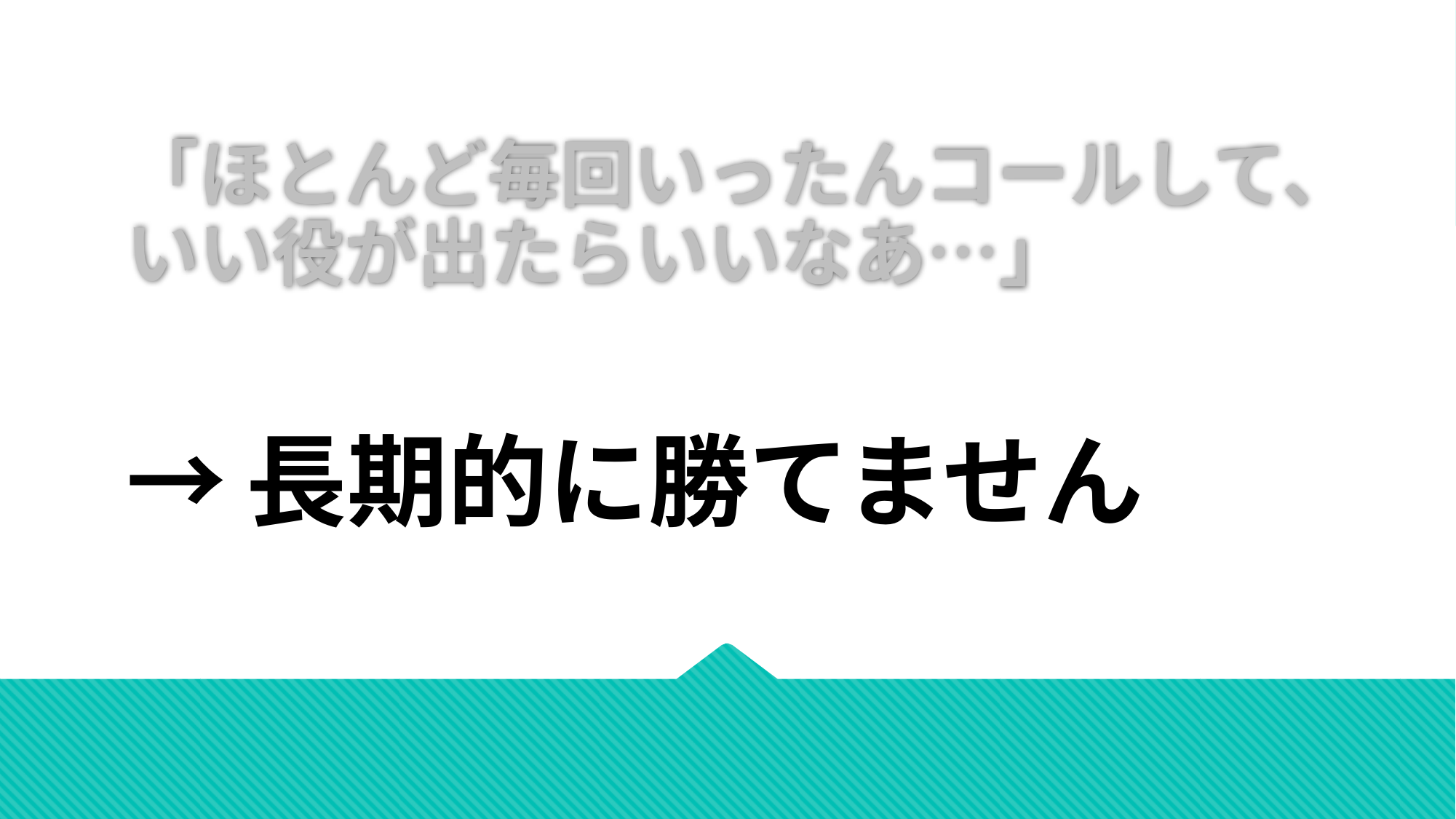

# 「ほとんど毎回いったんコールして、いい役が出たらいいなあ…」
→長期的に勝てません